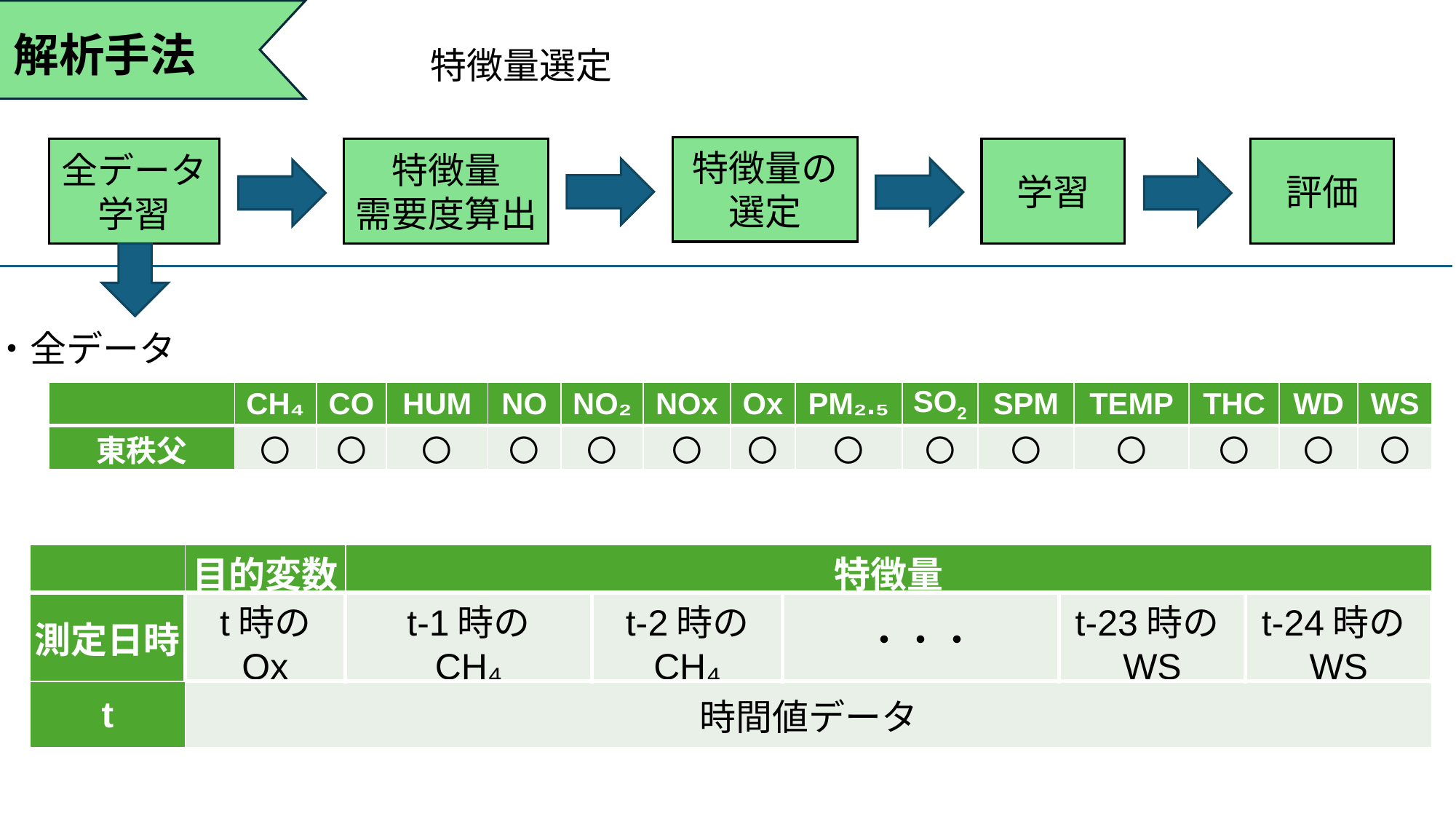

特徴量選定
解析手法
特徴量の選定
評価
学習
全データ学習
特徴量
需要度算出

・全データ
|  | CH₄ | CO | HUM | NO | NO₂ | NOx | Ox | PM₂.₅ | SO2 | SPM | TEMP | THC | WD | WS |
| --- | --- | --- | --- | --- | --- | --- | --- | --- | --- | --- | --- | --- | --- | --- |
| 東秩父 | 〇 | 〇 | 〇 | 〇 | 〇 | 〇 | 〇 | 〇 | 〇 | 〇 | 〇 | 〇 | 〇 | 〇 |
|  | 目的変数 | 特徴量 |  |  |  |  |
| --- | --- | --- | --- | --- | --- | --- |
| 測定日時 | t時の Ox | t-1時の CH₄ | t-2時の CH₄ | ・・・ | t-23時のWS | t-24時のWS |
| t | 時間値データ |  |  |  |  |  |